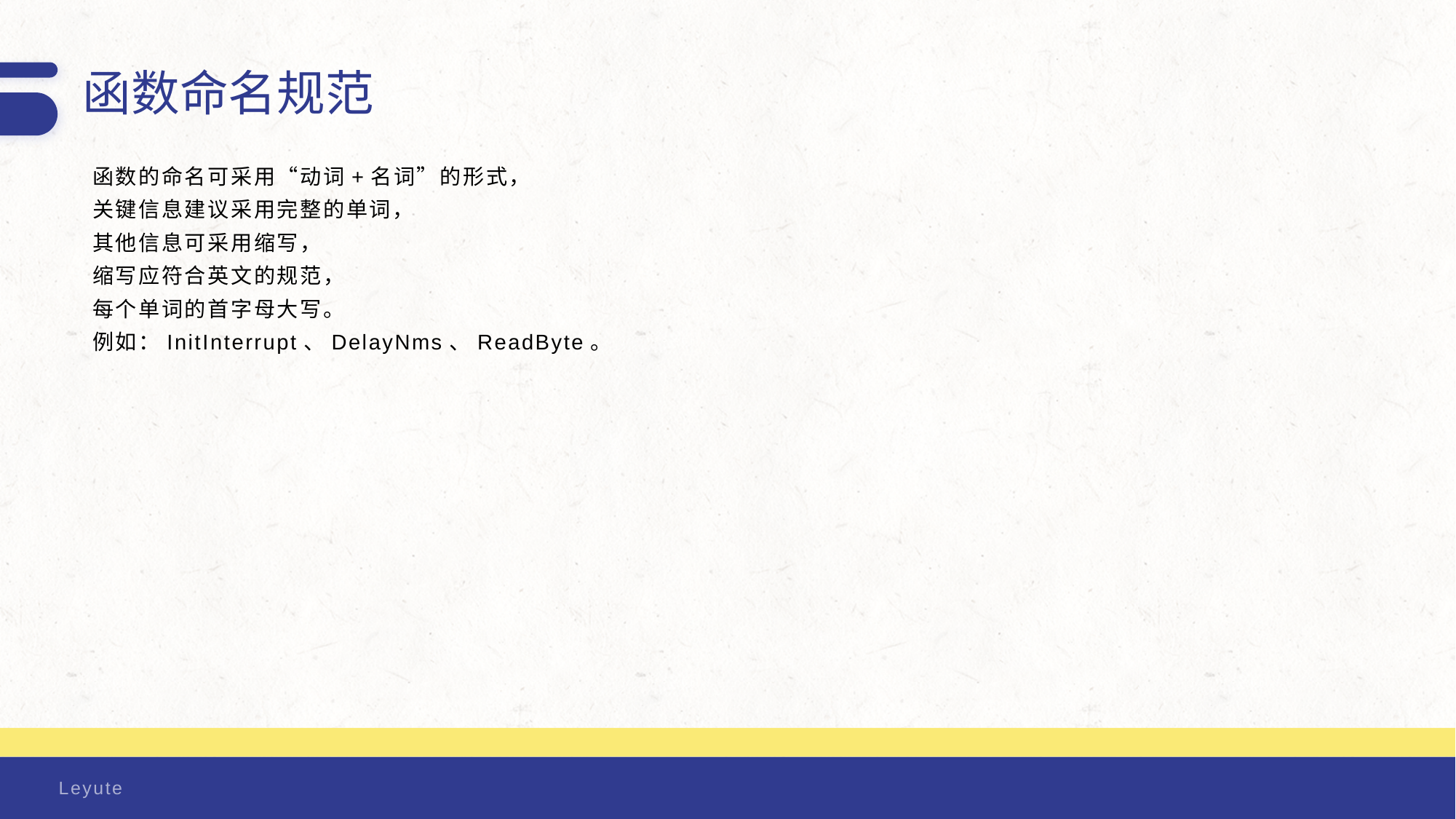

函数命名规范
函数的命名可采用“动词+名词”的形式，
关键信息建议采用完整的单词，
其他信息可采用缩写，
缩写应符合英文的规范，
每个单词的首字母大写。
例如：InitInterrupt、DelayNms、ReadByte。